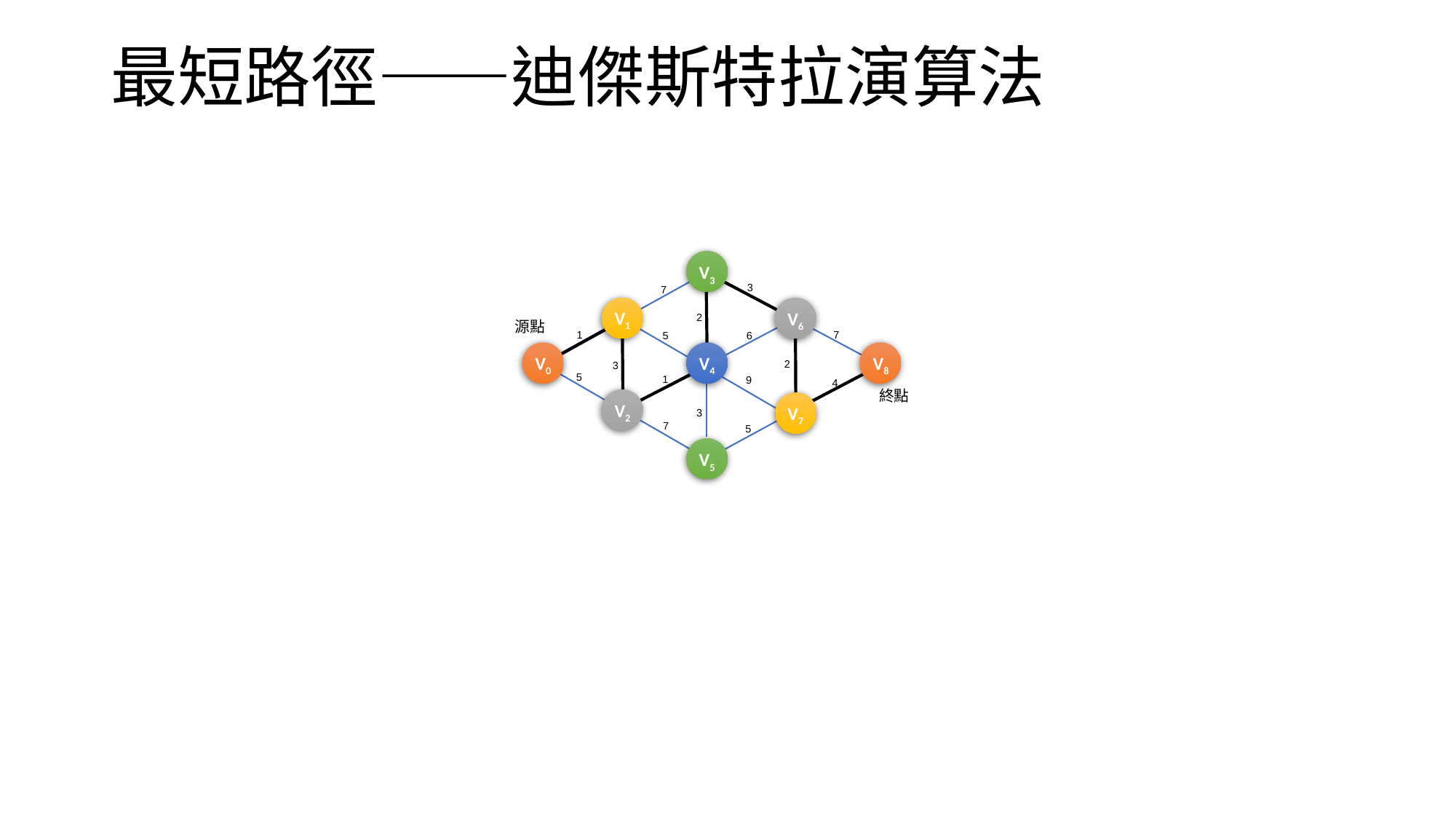

# 最短路徑——迪傑斯特拉演算法

V3
3
7

V1
V6
2
源點
1
7
6
5

V0
V4
V8
2
3
5
1
9
4
終點

V2
V7
3
7
5

V5